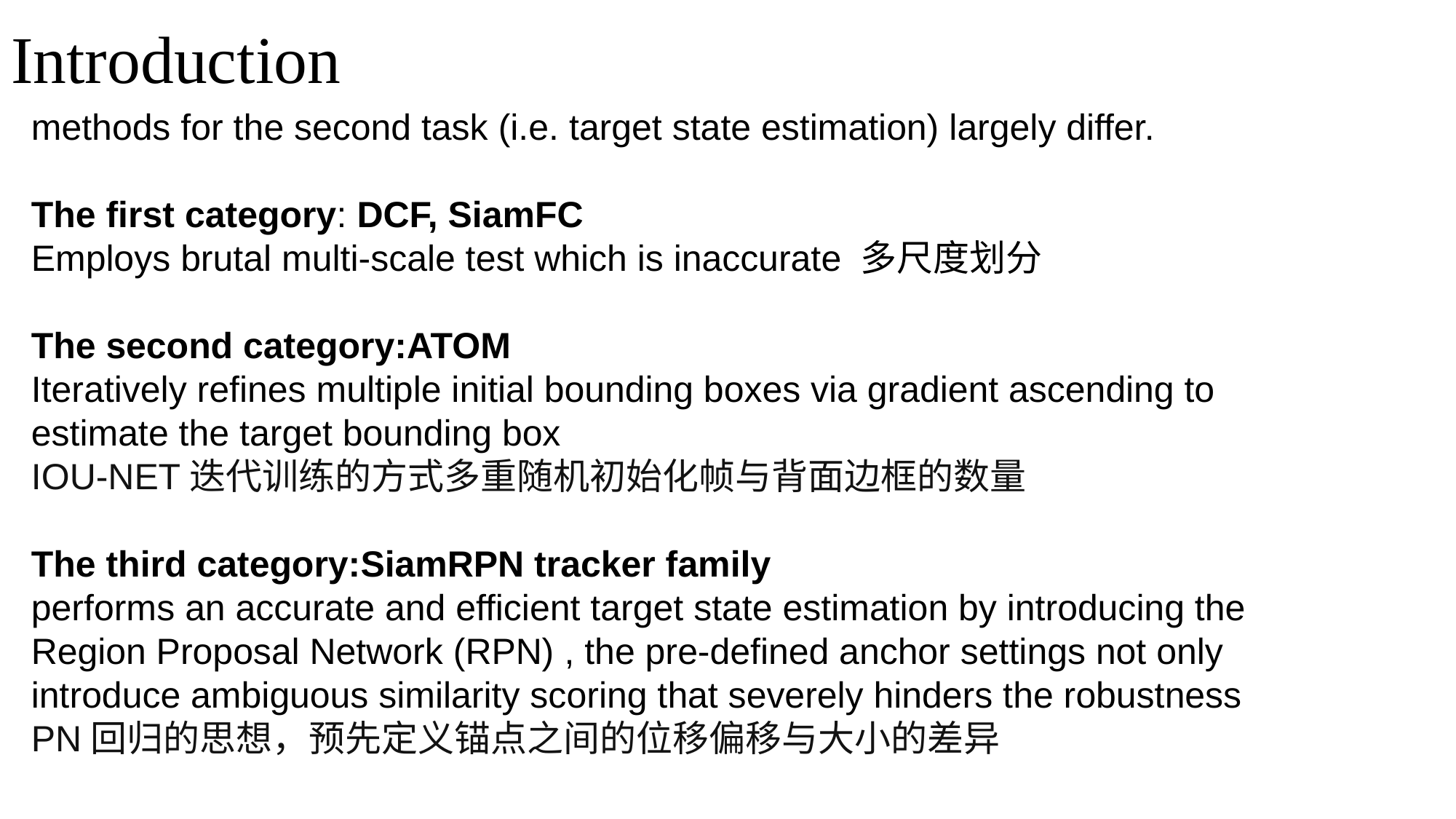

# Introduction
methods for the second task (i.e. target state estimation) largely differ.

The first category: DCF, SiamFC
Employs brutal multi-scale test which is inaccurate 多尺度划分

The second category:ATOM
Iteratively refines multiple initial bounding boxes via gradient ascending to estimate the target bounding box
IOU-NET迭代训练的方式多重随机初始化帧与背面边框的数量

The third category:SiamRPN tracker family
performs an accurate and efficient target state estimation by introducing the Region Proposal Network (RPN) , the pre-defined anchor settings not only introduce ambiguous similarity scoring that severely hinders the robustness
PN回归的思想，预先定义锚点之间的位移偏移与大小的差异